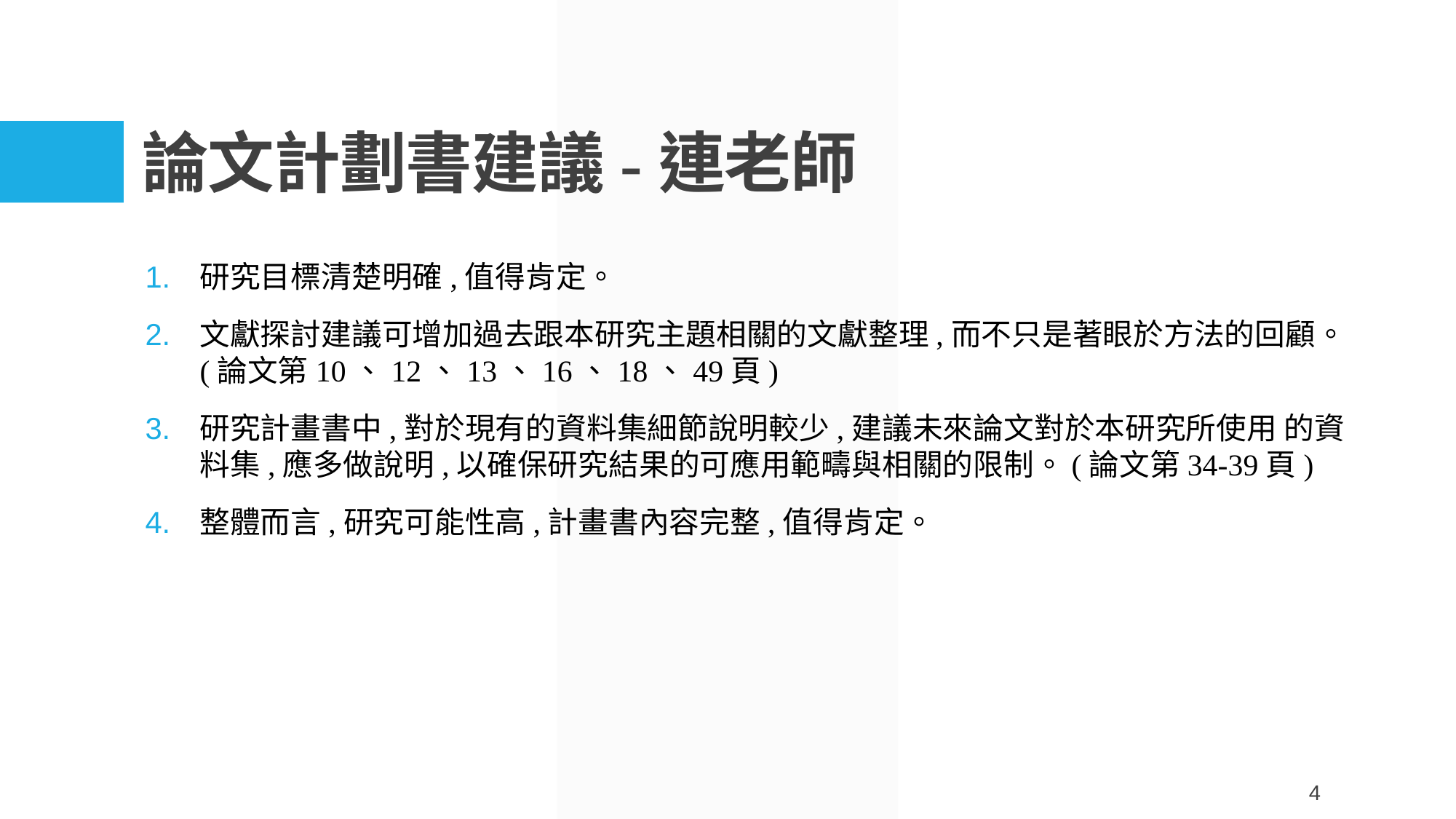

# 論文計劃書建議-連老師
研究目標清楚明確,值得肯定。
文獻探討建議可增加過去跟本研究主題相關的文獻整理,而不只是著眼於方法的回顧。(論文第10、12、13、16、18、49頁)
研究計畫書中,對於現有的資料集細節說明較少,建議未來論文對於本研究所使用 的資料集,應多做說明,以確保研究結果的可應用範疇與相關的限制。(論文第34-39頁)
整體而言,研究可能性高,計畫書內容完整,值得肯定。
4